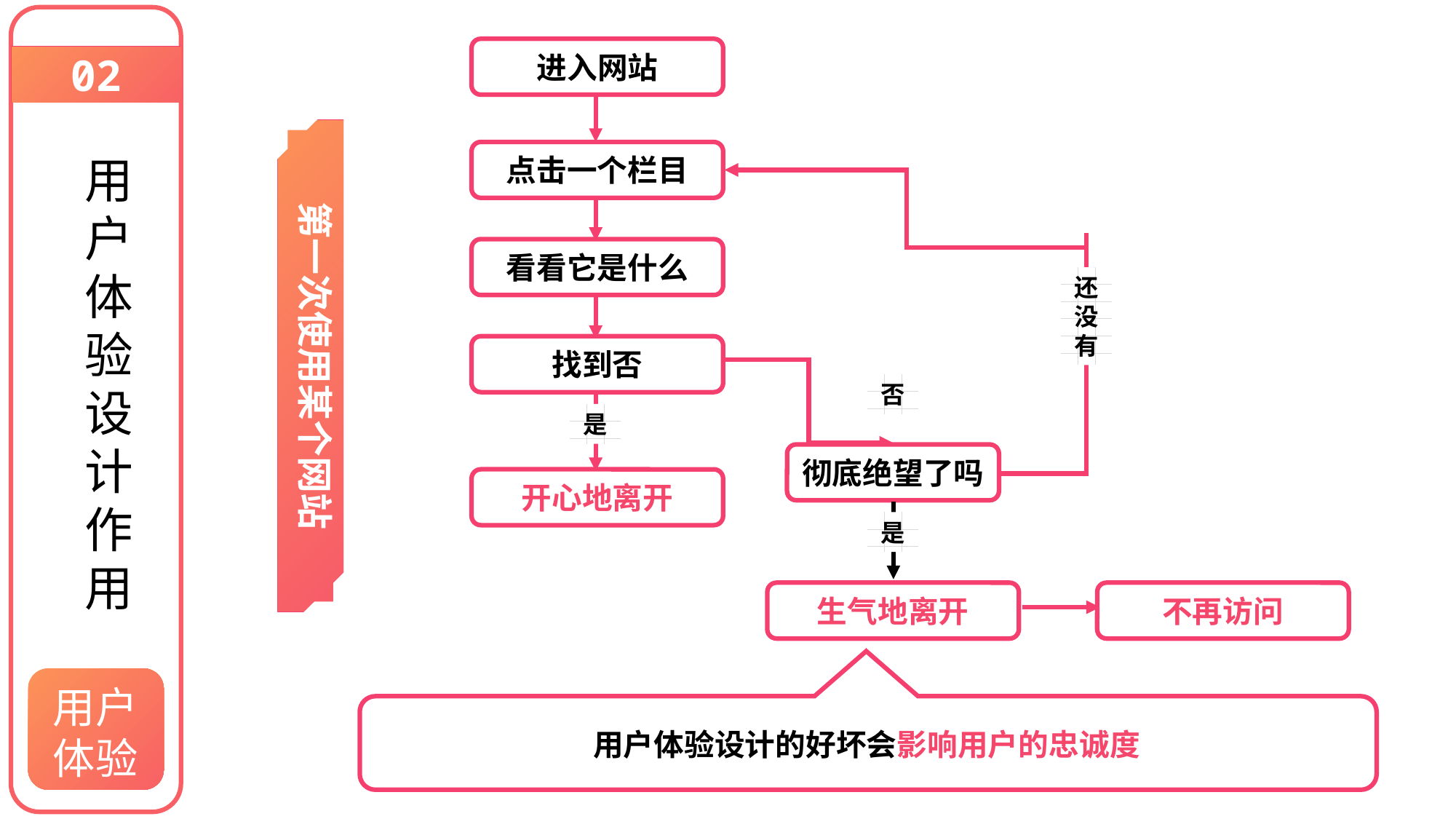

进入网站
02
第一次使用某个网站

点击一个栏目
用户体验设计作用
看看它是什么
还没有
找到否
否
是
彻底绝望了吗
开心地离开
是
生气地离开
不再访问

用户体验设计的好坏会影响用户的忠诚度

用户体验